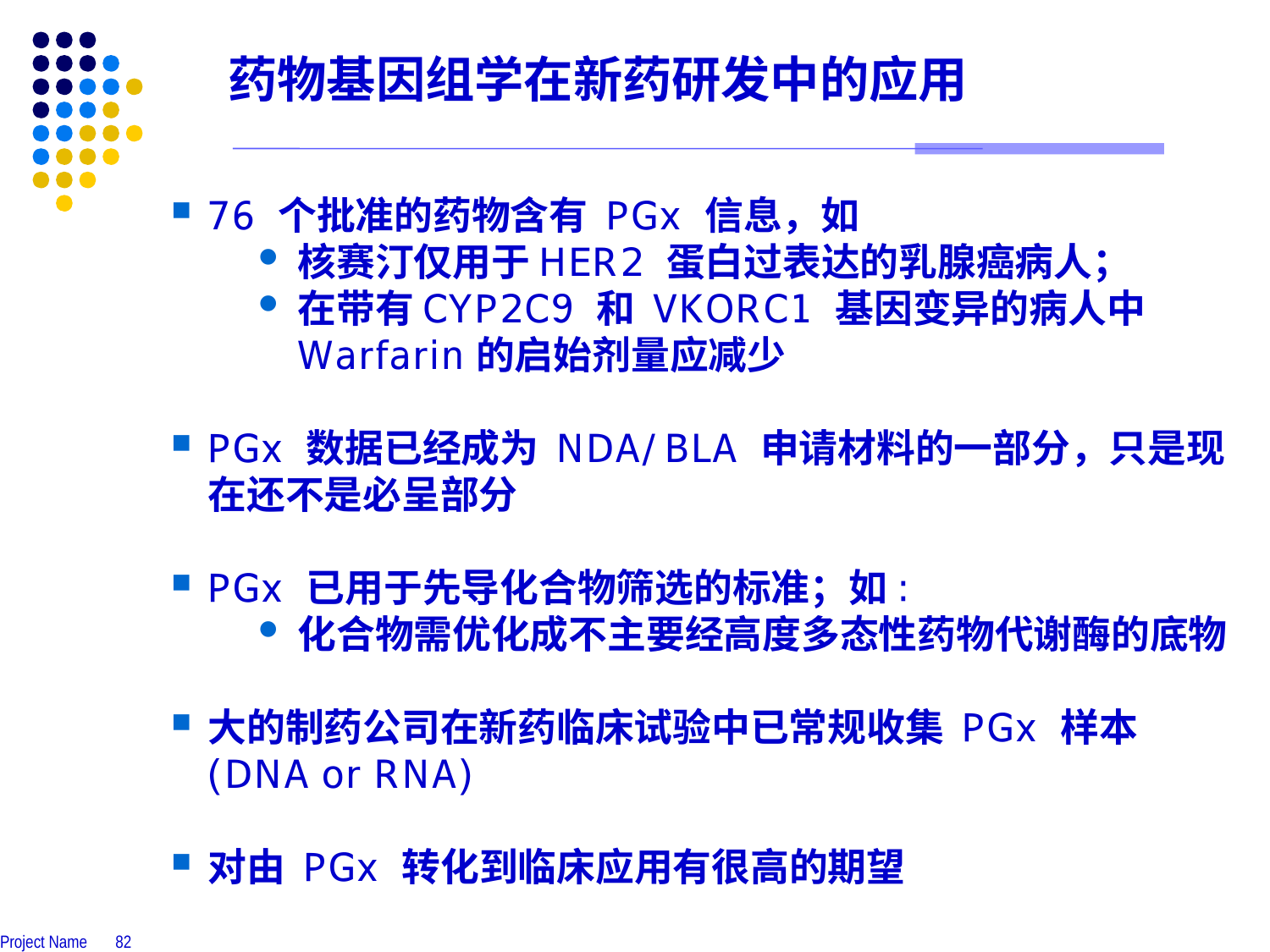

药物基因组学在新药研发中的应用
76 个批准的药物含有 PGx 信息，如
核赛汀仅用于HER2 蛋白过表达的乳腺癌病人；
在带有CYP2C9 和 VKORC1 基因变异的病人中Warfarin的启始剂量应减少

PGx 数据已经成为 NDA/BLA 申请材料的一部分，只是现在还不是必呈部分

PGx 已用于先导化合物筛选的标准；如:
化合物需优化成不主要经高度多态性药物代谢酶的底物

大的制药公司在新药临床试验中已常规收集 PGx 样本 (DNA or RNA)

对由 PGx 转化到临床应用有很高的期望

Project Name       82